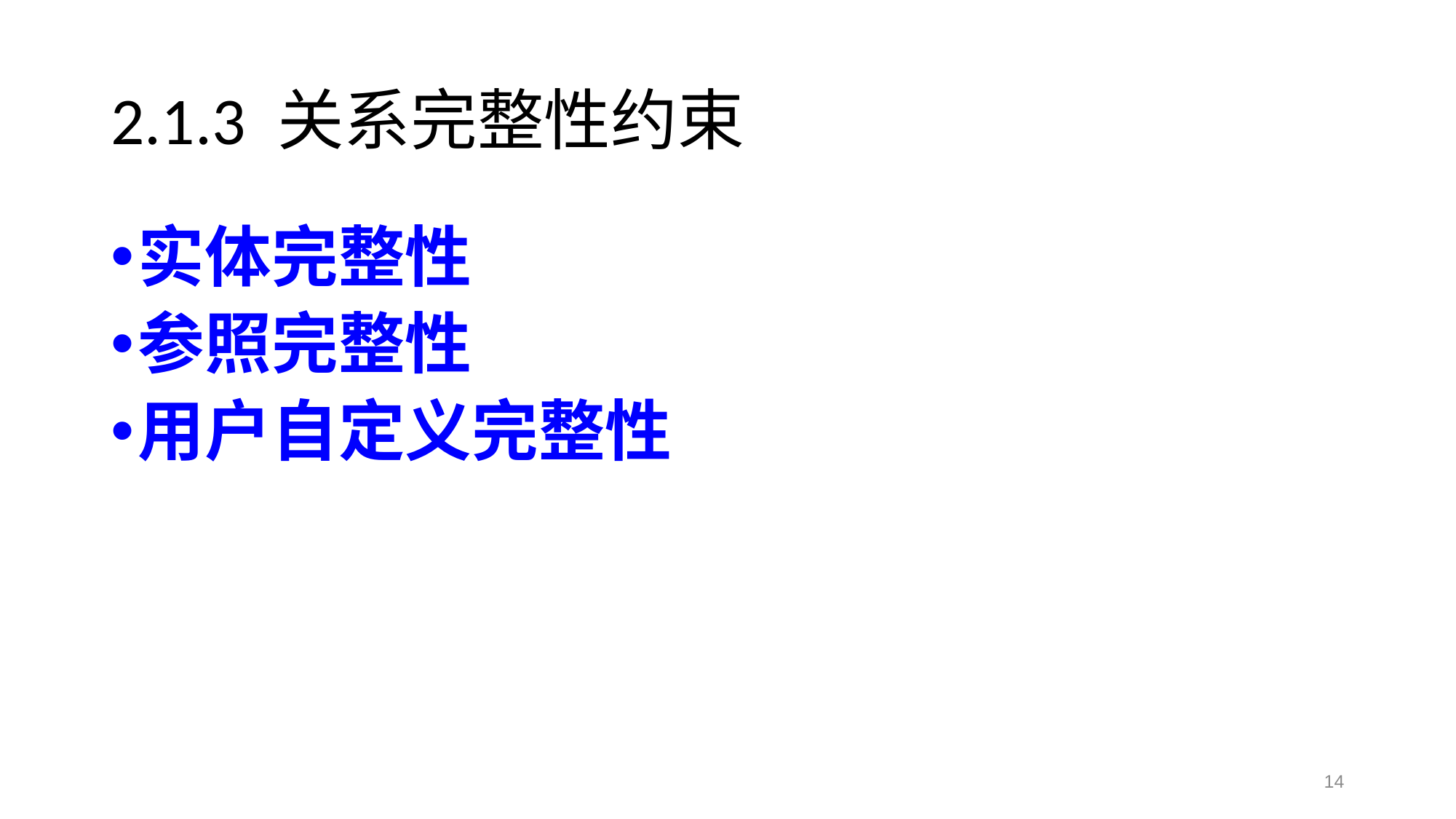

# 2.1.3 关系完整性约束
实体完整性
参照完整性
用户自定义完整性
14